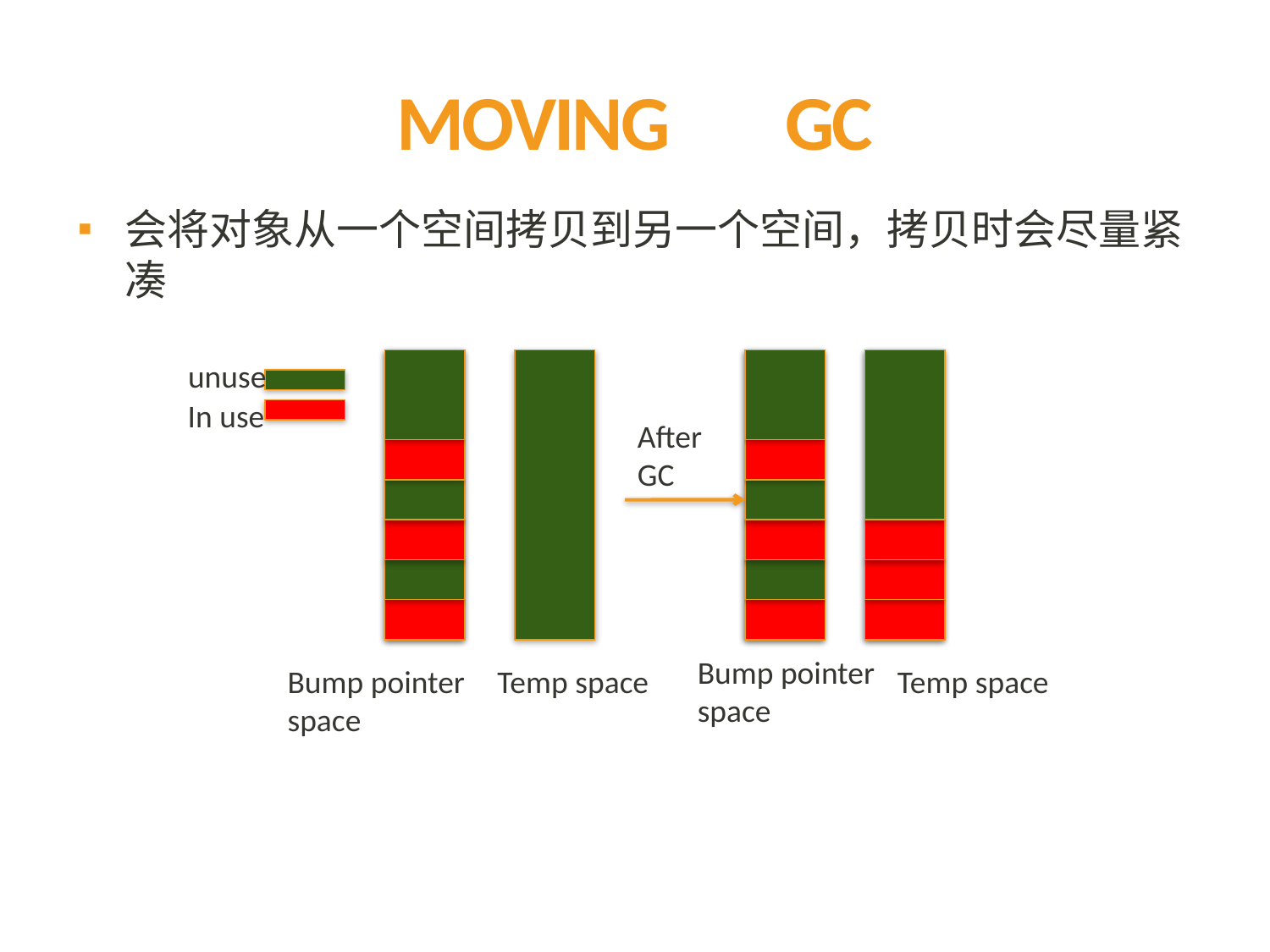

# MOVING　GC
会将对象从一个空间拷贝到另一个空间，拷贝时会尽量紧凑
unuse

In use
After GC
Bump pointer space
Bump pointer space
Temp space
Temp space